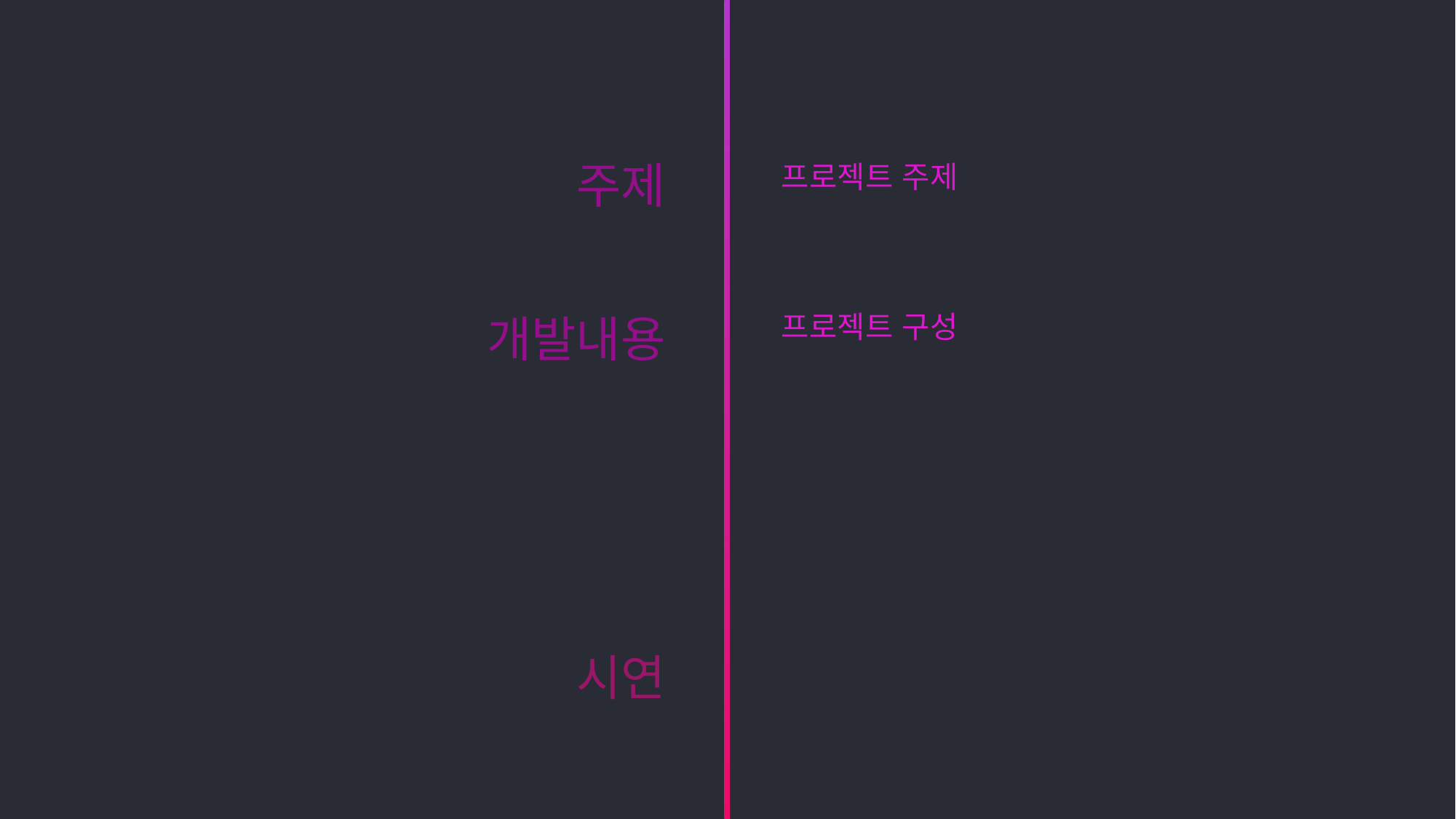

주제
프로젝트 주제
개발내용

프로젝트 구성

시연